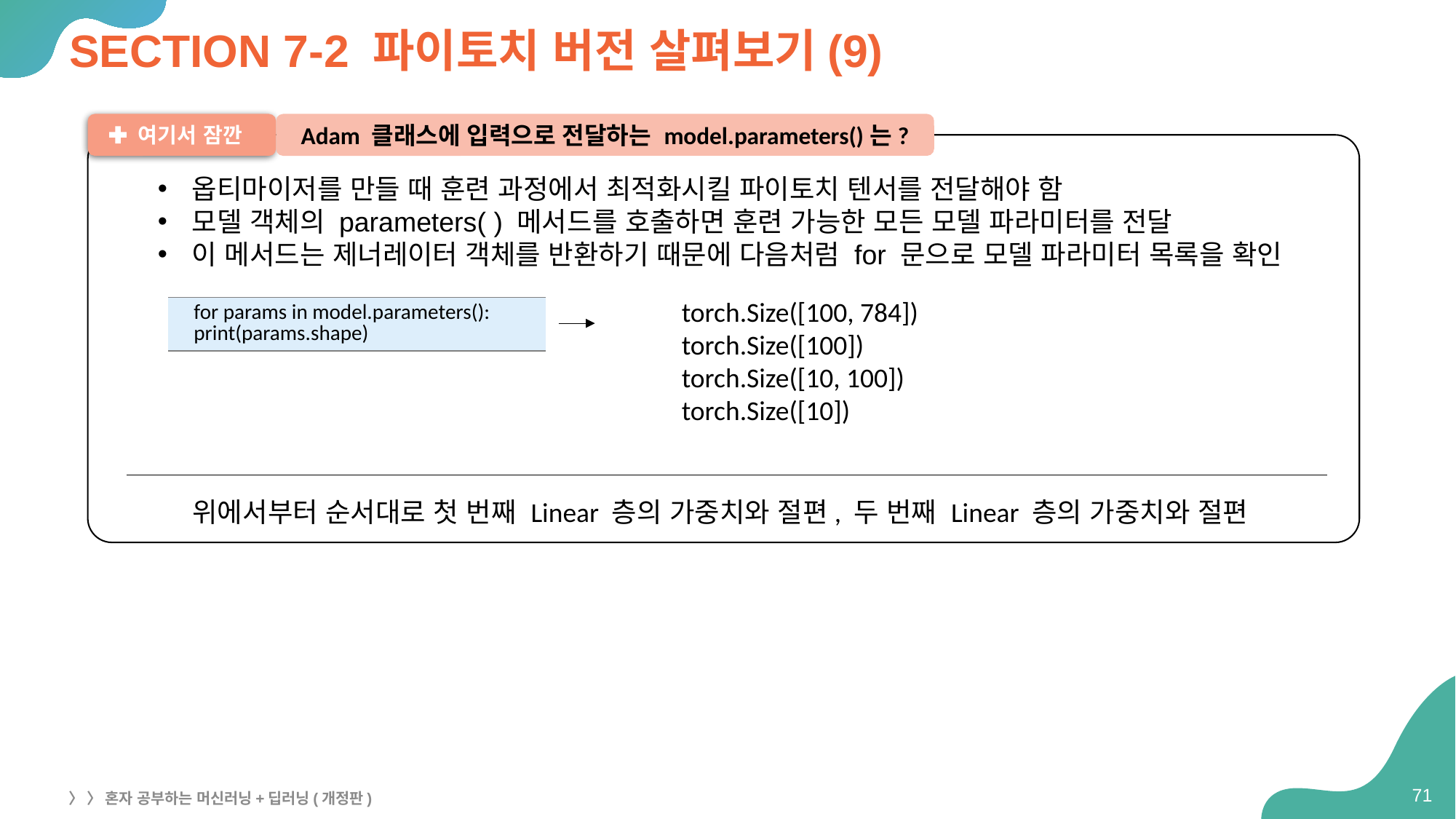

# SECTION 7-2 파이토치 버전 살펴보기(9)
     여기서 잠깐
Adam 클래스에 입력으로 전달하는 model.parameters()는?

옵티마이저를 만들 때 훈련 과정에서 최적화시킬 파이토치 텐서를 전달해야 함
모델 객체의 parameters( ) 메서드를 호출하면 훈련 가능한 모든 모델 파라미터를 전달
이 메서드는 제너레이터 객체를 반환하기 때문에 다음처럼 for 문으로 모델 파라미터 목록을 확인
torch.Size([100, 784])
torch.Size([100])
torch.Size([10, 100])
torch.Size([10])
| for params in model.parameters(): print(params.shape) |
| --- |
위에서부터 순서대로 첫 번째 Linear 층의 가중치와 절편, 두 번째 Linear 층의 가중치와 절편
71
〉 〉 혼자 공부하는 머신러닝+딥러닝(개정판)